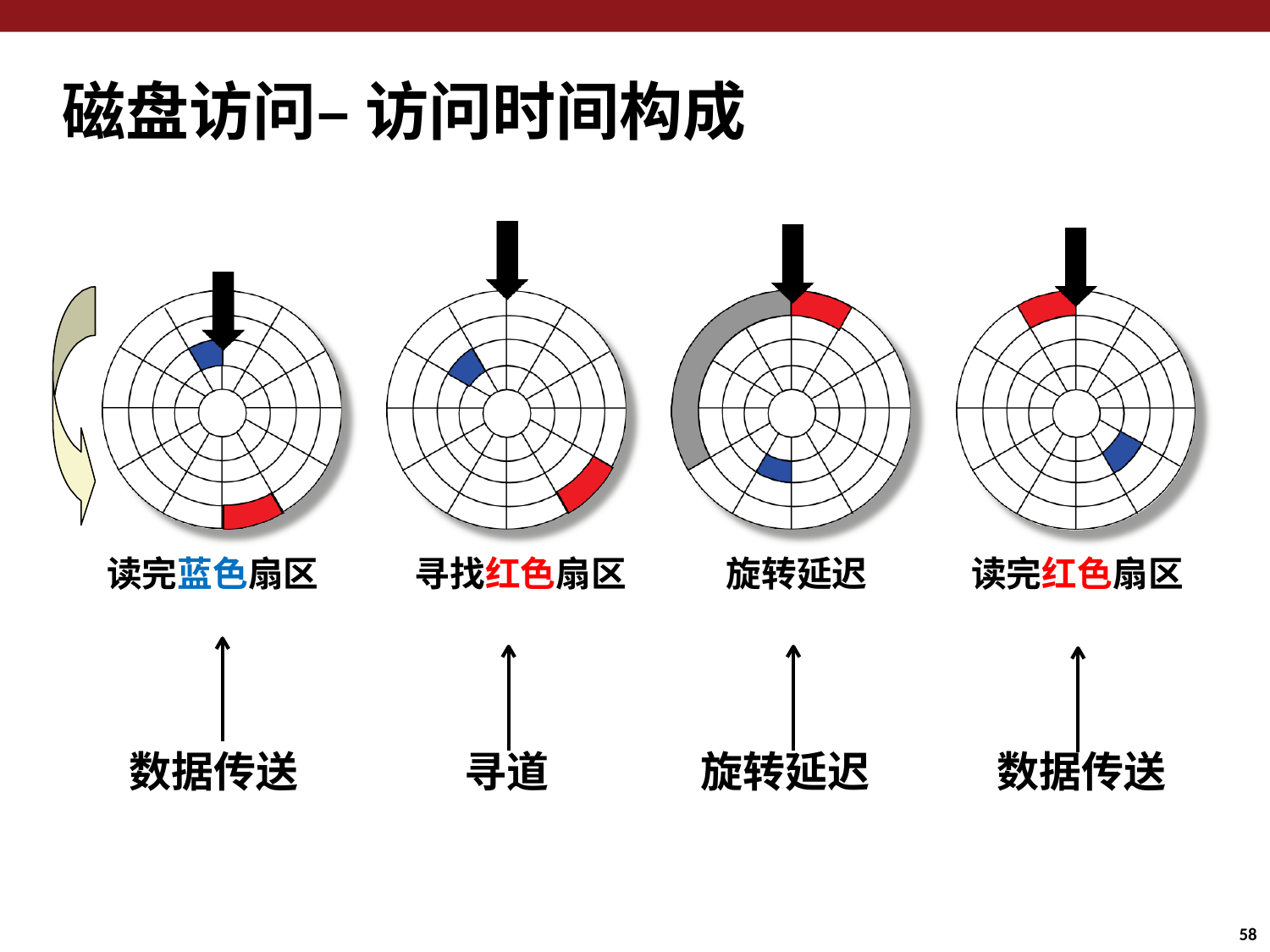

# 磁盘访问– 访问时间构成

读完蓝色扇区
寻找红色扇区
旋转延迟
读完红色扇区

数据传送
寻道
旋转延迟
数据传送
58